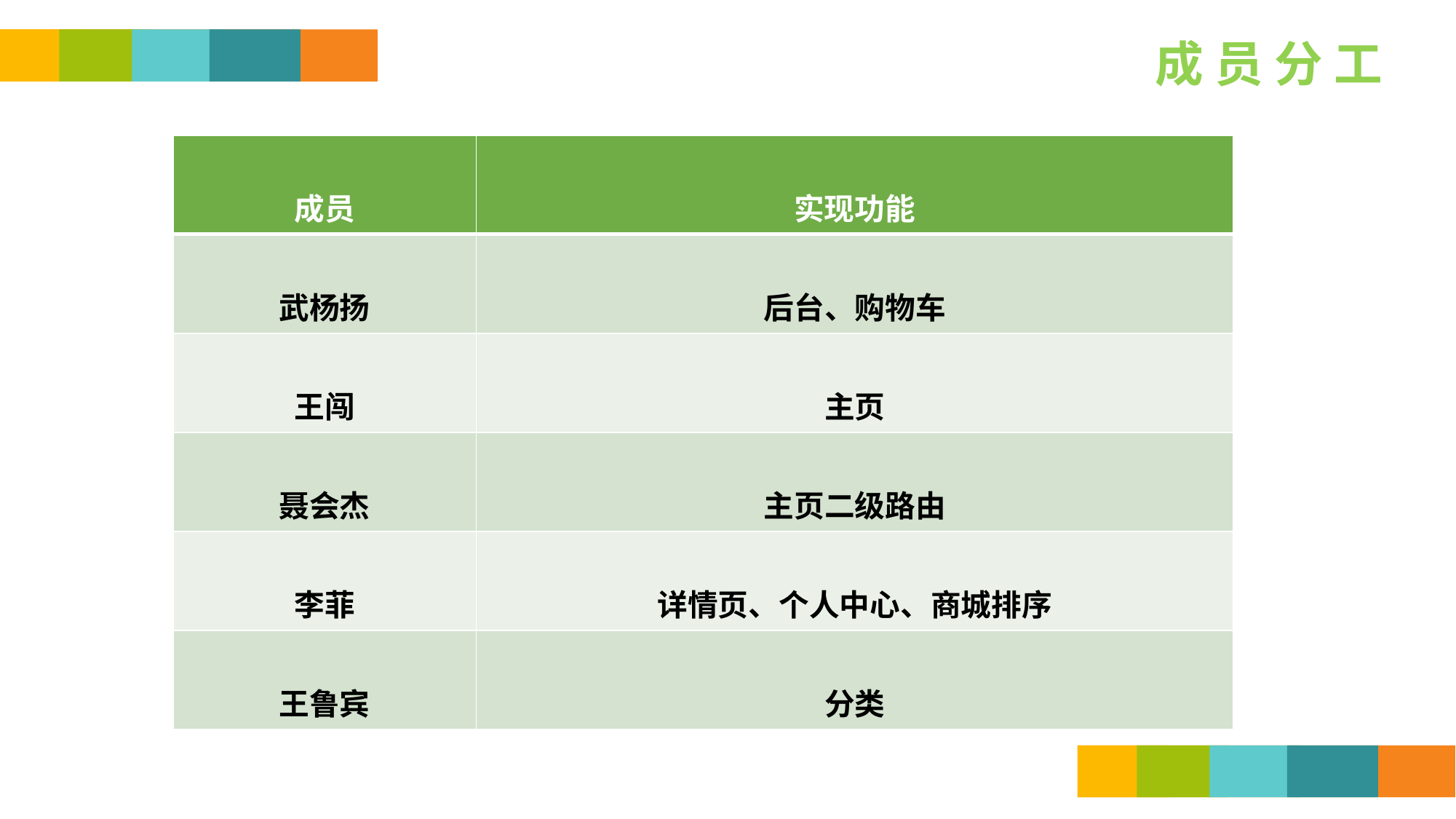

成 员 分 工

| 成员 | 实现功能 |
| --- | --- |
| 武杨扬 | 后台、购物车 |
| 王闯 | 主页 |
| 聂会杰 | 主页二级路由 |
| 李菲 | 详情页、个人中心、商城排序 |
| 王鲁宾 | 分类 |